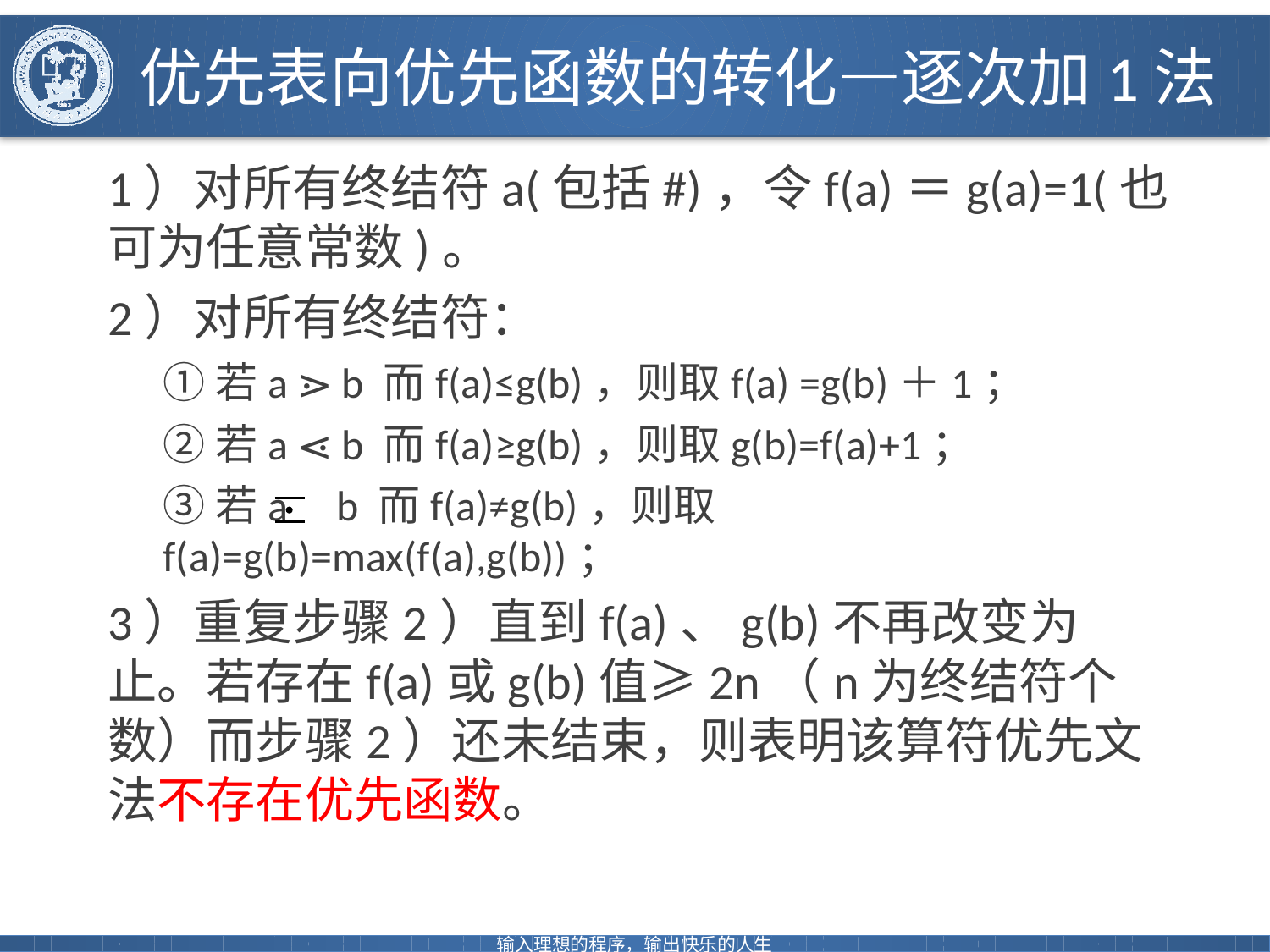

# 优先表向优先函数的转化—逐次加1法
1）对所有终结符a(包括#)，令f(a)＝g(a)=1(也可为任意常数)。
2）对所有终结符：
①若a ⋗ b 而f(a)≤g(b)，则取f(a) =g(b)＋1；
②若a ⋖ b 而f(a)≥g(b)，则取g(b)=f(a)+1；
③若a     b 而f(a)≠g(b)，则取f(a)=g(b)=max(f(a),g(b))；
3）重复步骤2）直到f(a)、g(b)不再改变为止。若存在f(a)或g(b)值≥2n（n为终结符个数）而步骤2）还未结束，则表明该算符优先文法不存在优先函数。